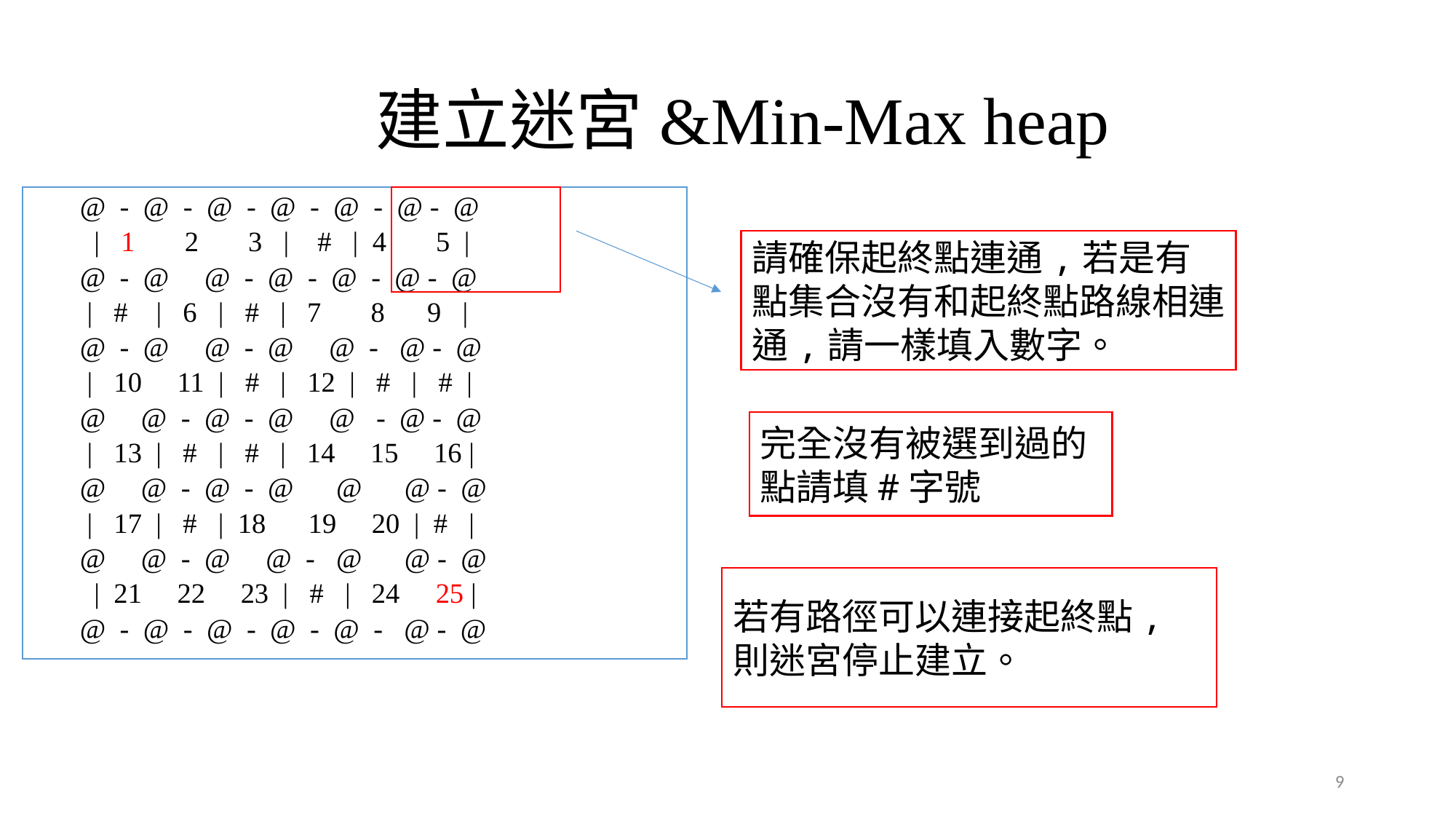

# 建立迷宮&Min-Max heap

@  -  @  -  @  -  @  -  @  -  @ -  @
  |   1       2       3   |    #   |  4       5  |
@  -  @     @  -  @  -  @  -  @ -  @
 |   #    |   6   |   #   |   7       8      9   |
@  -  @     @  -  @     @  -   @ -  @
 |   10     11  |   #   |   12  |   #   |   #  |
@     @  -  @  -  @     @   -  @ -  @
 |   13  |   #   |   #   |   14     15     16 |
@     @  -  @  -  @      @      @ -  @
 |   17  |   #   |  18      19     20  |  #   |
@     @  -  @     @  -   @      @ -  @
  |  21     22     23  |   #   |   24     25 |
@  -  @  -  @  -  @  -  @  -   @ -  @

#    #    #    #    #    #    #    #
#    1    2    3    #    4    5    #
#    #    6    #    7    8    9    #
#   10  11   #   12   #    #    #
#   13   #    #   14  15  16   #
#   17   #   18  19  20   #    #
#   21  22  23   #   24  25   #
#    #    #    #    #    #    #    #
請確保起終點連通,若是有點集合沒有和起終點路線相連通,請一樣填入數字。
完全沒有被選到過的點請填#字號
若有路徑可以連接起終點,則迷宮停止建立。
9